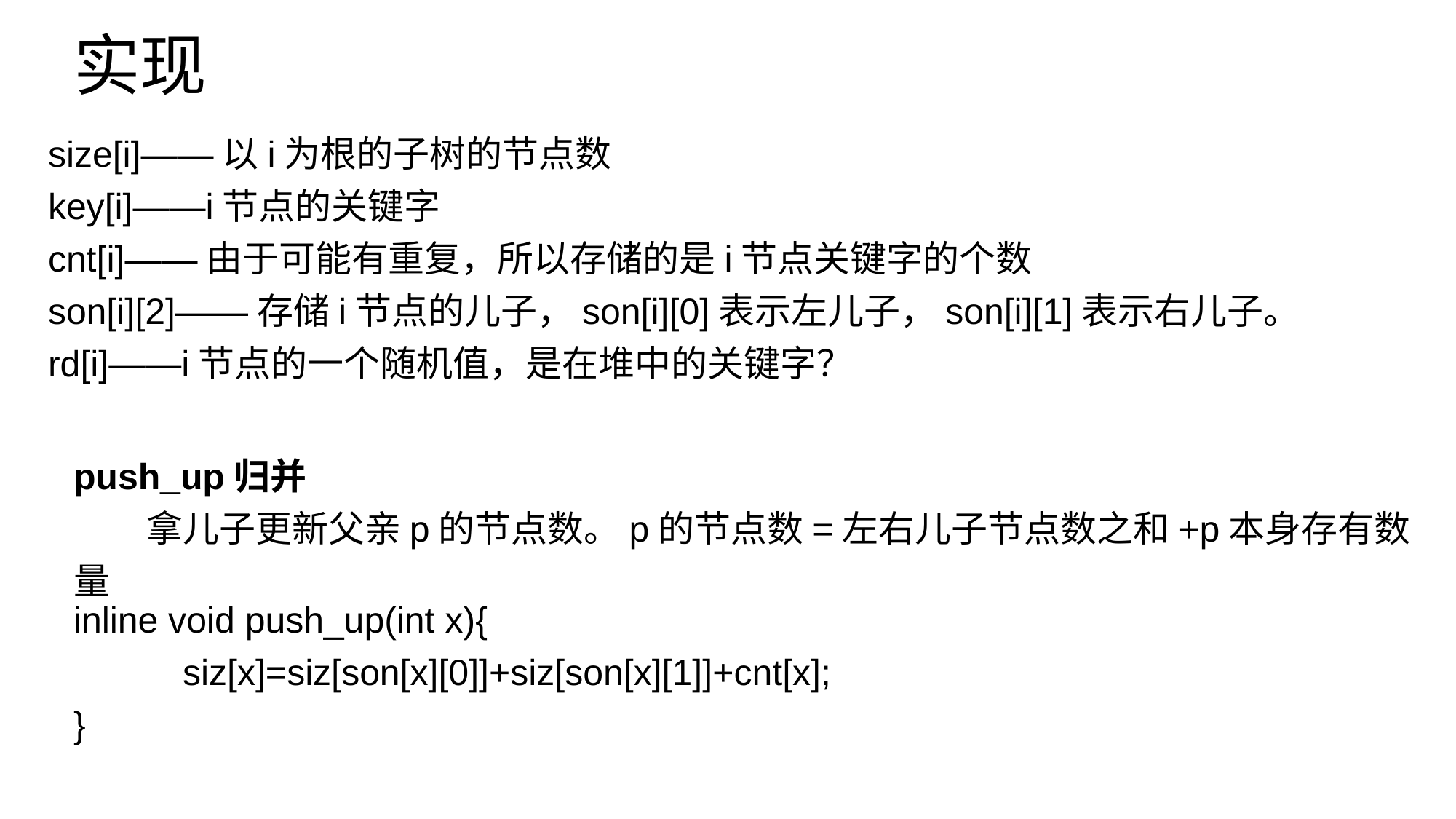

# 实现
size[i]——以i为根的子树的节点数
key[i]——i节点的关键字
cnt[i]——由于可能有重复，所以存储的是i节点关键字的个数
son[i][2]——存储i节点的儿子，son[i][0]表示左儿子，son[i][1]表示右儿子。
rd[i]——i节点的一个随机值，是在堆中的关键字？
push_up归并
拿儿子更新父亲p的节点数。p的节点数=左右儿子节点数之和+p本身存有数量
inline void push_up(int x){
	siz[x]=siz[son[x][0]]+siz[son[x][1]]+cnt[x];
}